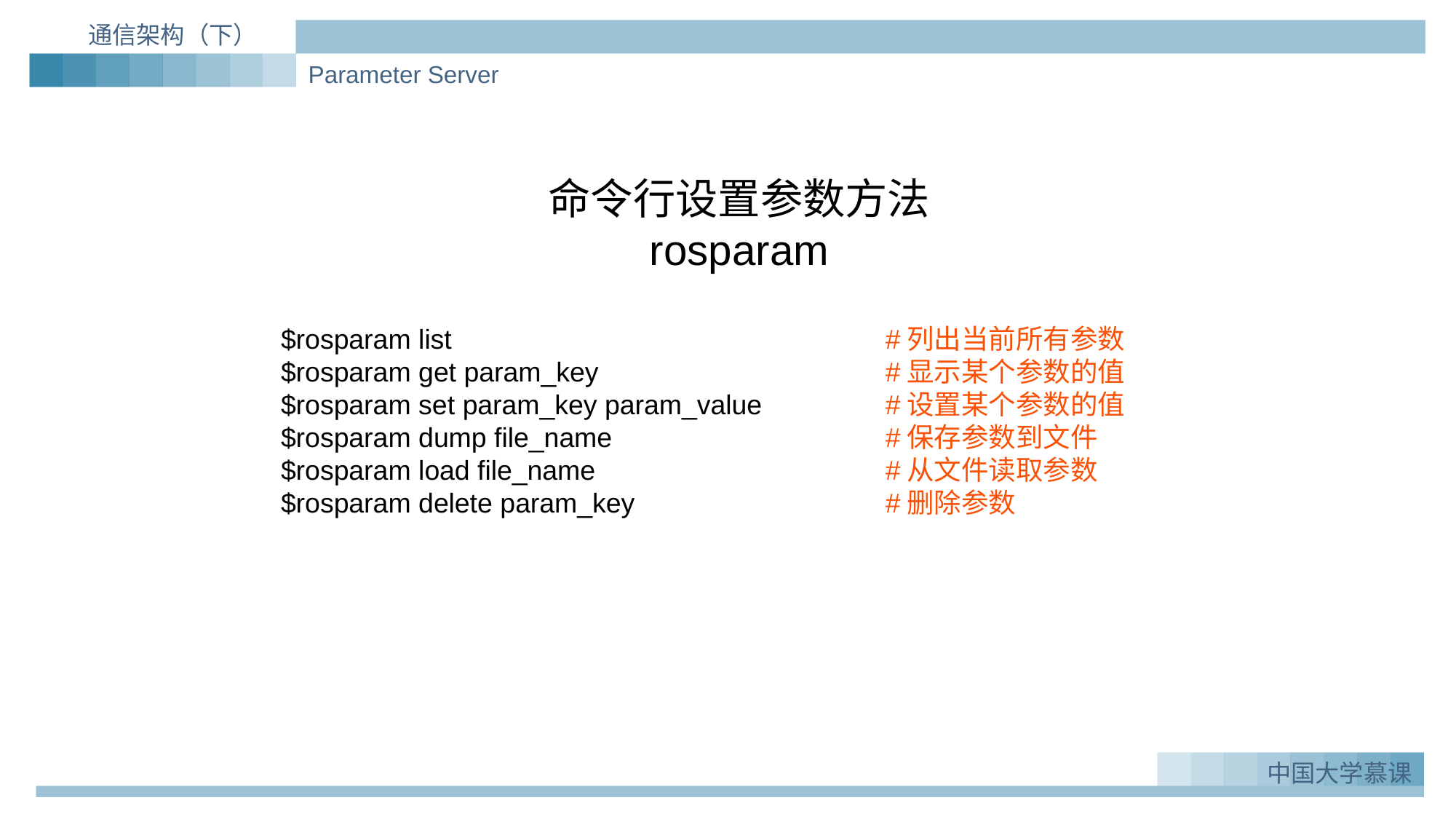

通信架构（下）
Parameter Server
命令行设置参数方法
rosparam
$rosparam list
$rosparam get param_key
$rosparam set param_key param_value
$rosparam dump file_name
$rosparam load file_name
$rosparam delete param_key
#列出当前所有参数
#显示某个参数的值
#设置某个参数的值
#保存参数到文件
#从文件读取参数
#删除参数

中国大学慕课